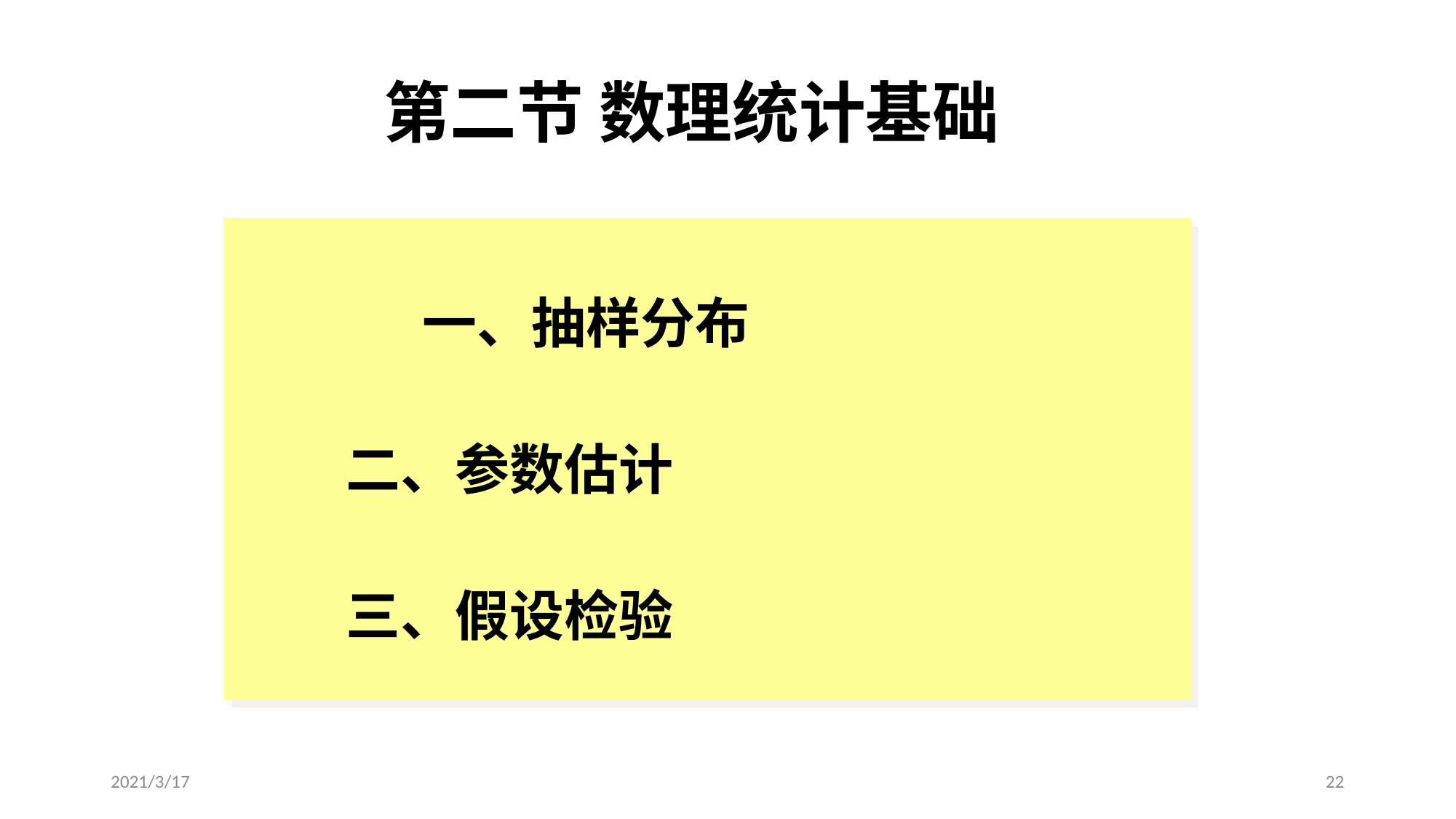

# 第二节 数理统计基础
　　　  一、抽样分布
        二、参数估计
        三、假设检验
2021/3/17
22